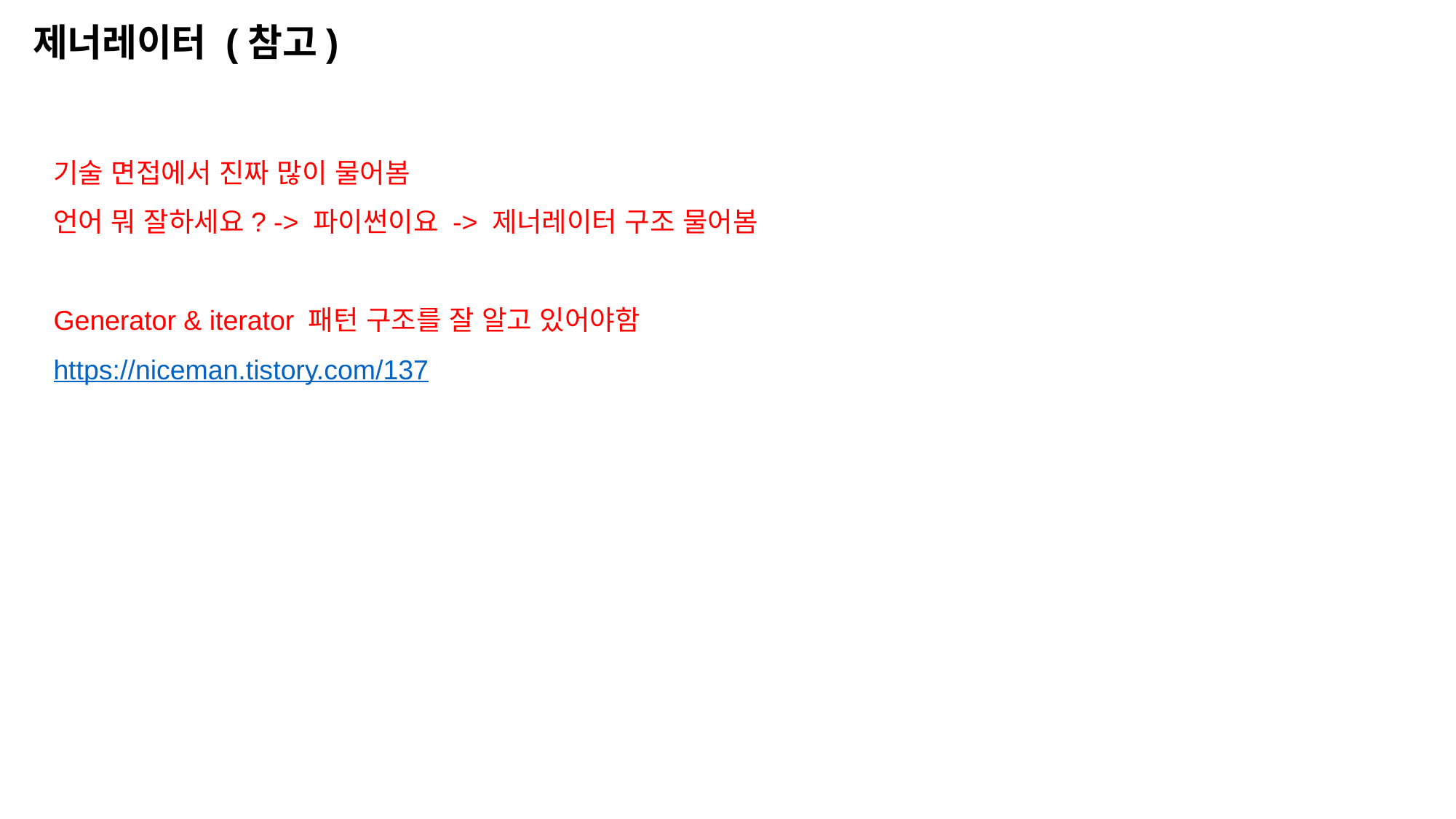

제너레이터 (참고)
기술 면접에서 진짜 많이 물어봄
언어 뭐 잘하세요? -> 파이썬이요 -> 제너레이터 구조 물어봄

Generator & iterator 패턴 구조를 잘 알고 있어야함
https://niceman.tistory.com/137